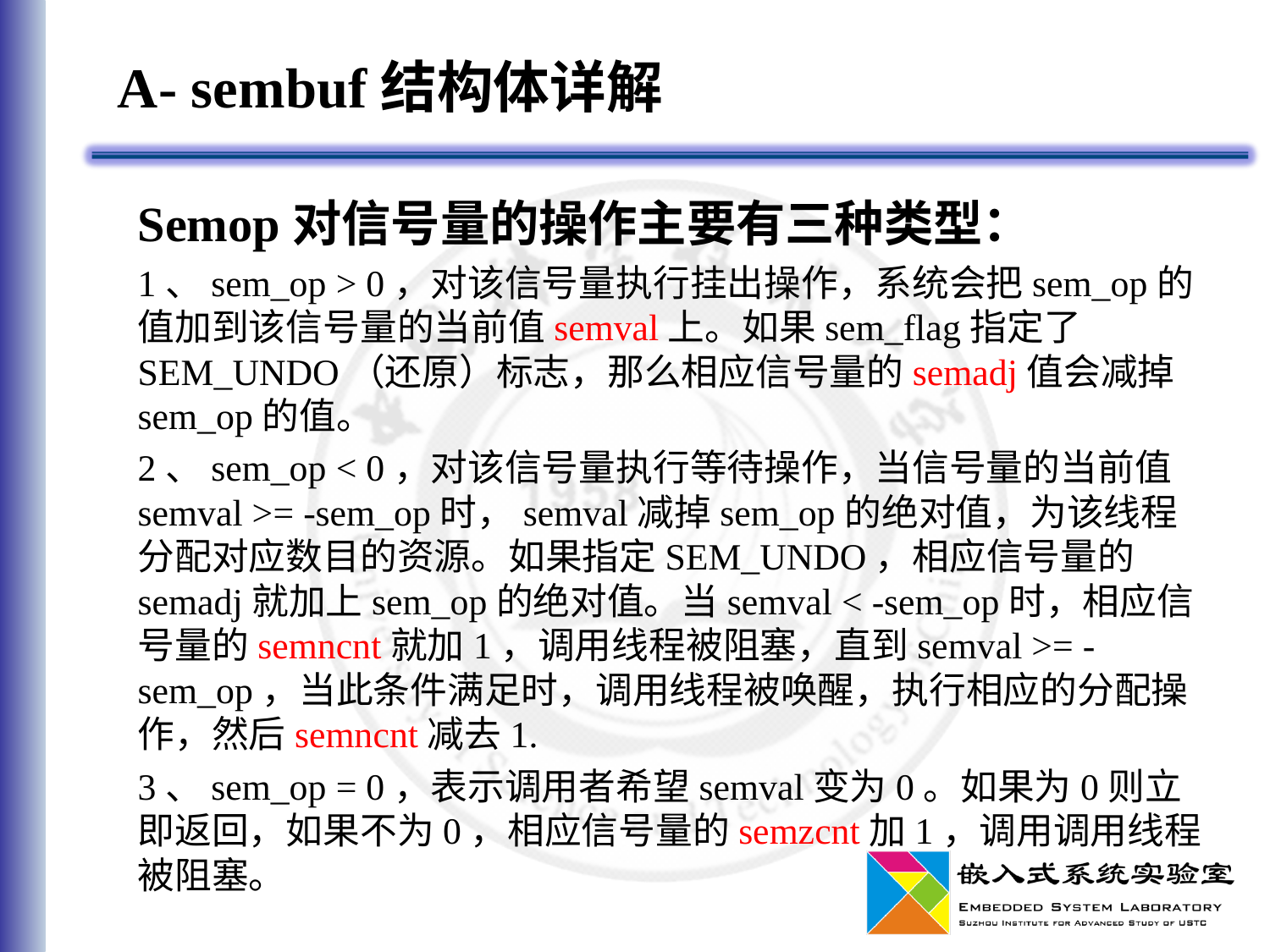

# A- sembuf结构体详解
Semop对信号量的操作主要有三种类型：
1、sem_op > 0，对该信号量执行挂出操作，系统会把sem_op的值加到该信号量的当前值semval上。如果sem_flag指定了SEM_UNDO（还原）标志，那么相应信号量的semadj值会减掉sem_op的值。
2、sem_op < 0，对该信号量执行等待操作，当信号量的当前值semval >= -sem_op时，semval减掉sem_op的绝对值，为该线程分配对应数目的资源。如果指定SEM_UNDO，相应信号量的semadj就加上sem_op的绝对值。当semval < -sem_op时，相应信号量的semncnt就加1，调用线程被阻塞，直到semval >= -sem_op，当此条件满足时，调用线程被唤醒，执行相应的分配操作，然后semncnt减去1.
3、sem_op = 0，表示调用者希望semval变为0。如果为0则立即返回，如果不为0，相应信号量的semzcnt加1，调用调用线程被阻塞。